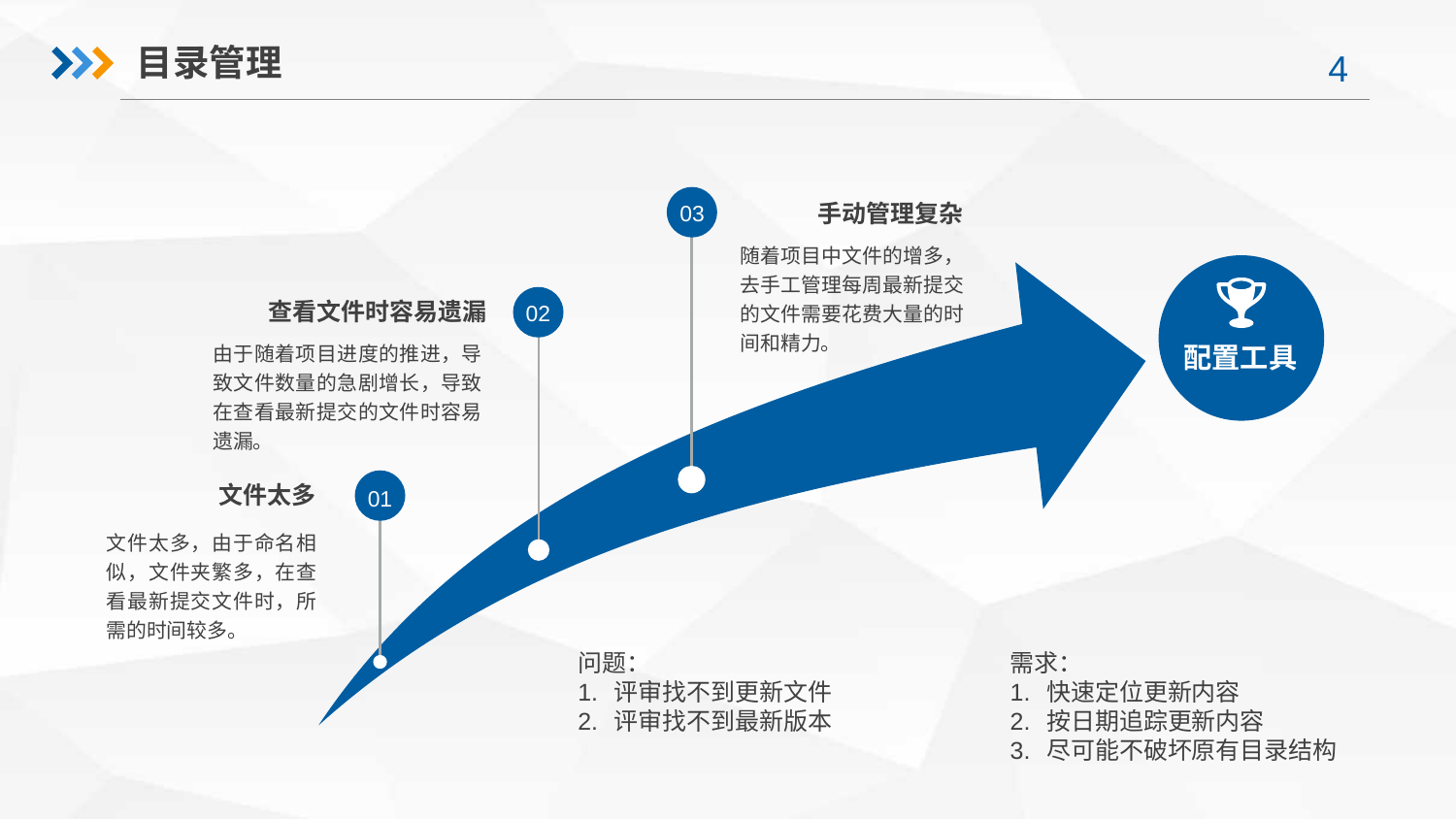

目录管理

手动管理复杂
03

随着项目中文件的增多，去手工管理每周最新提交的文件需要花费大量的时间和精力。

查看文件时容易遗漏
02

配置工具
由于随着项目进度的推进，导致文件数量的急剧增长，导致在查看最新提交的文件时容易遗漏。

文件太多

01

文件太多，由于命名相似，文件夹繁多，在查看最新提交文件时，所需的时间较多。

问题：
评审找不到更新文件
评审找不到最新版本
需求：
快速定位更新内容
按日期追踪更新内容
尽可能不破坏原有目录结构